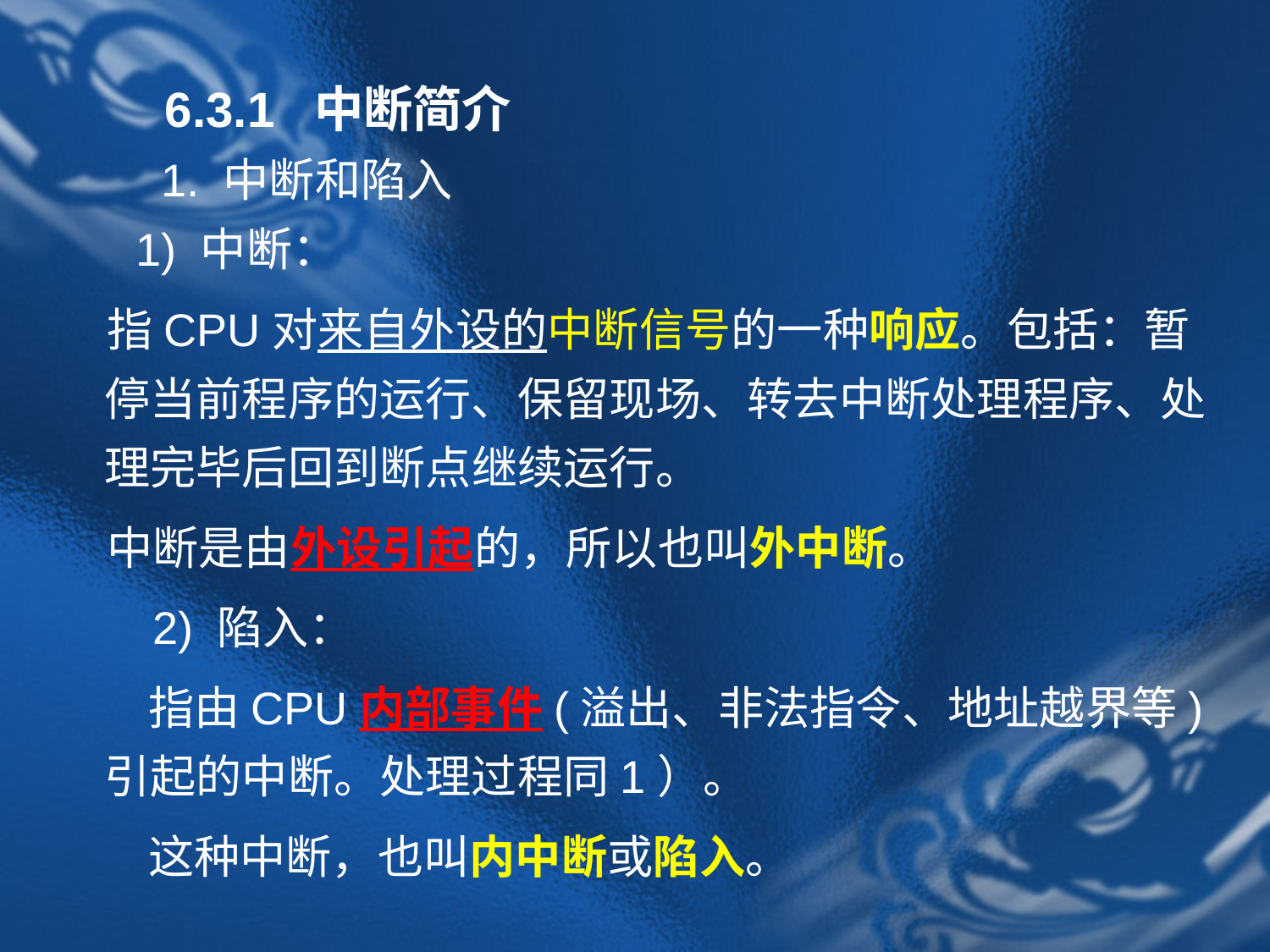

6.3.1  中断简介
　1. 中断和陷入
  1) 中断：
    指CPU对来自外设的中断信号的一种响应。包括：暂停当前程序的运行、保留现场、转去中断处理程序、处理完毕后回到断点继续运行。
    中断是由外设引起的，所以也叫外中断。
　    2) 陷入：
        指由CPU内部事件(溢出、非法指令、地址越界等)引起的中断。处理过程同1）。
        这种中断，也叫内中断或陷入。